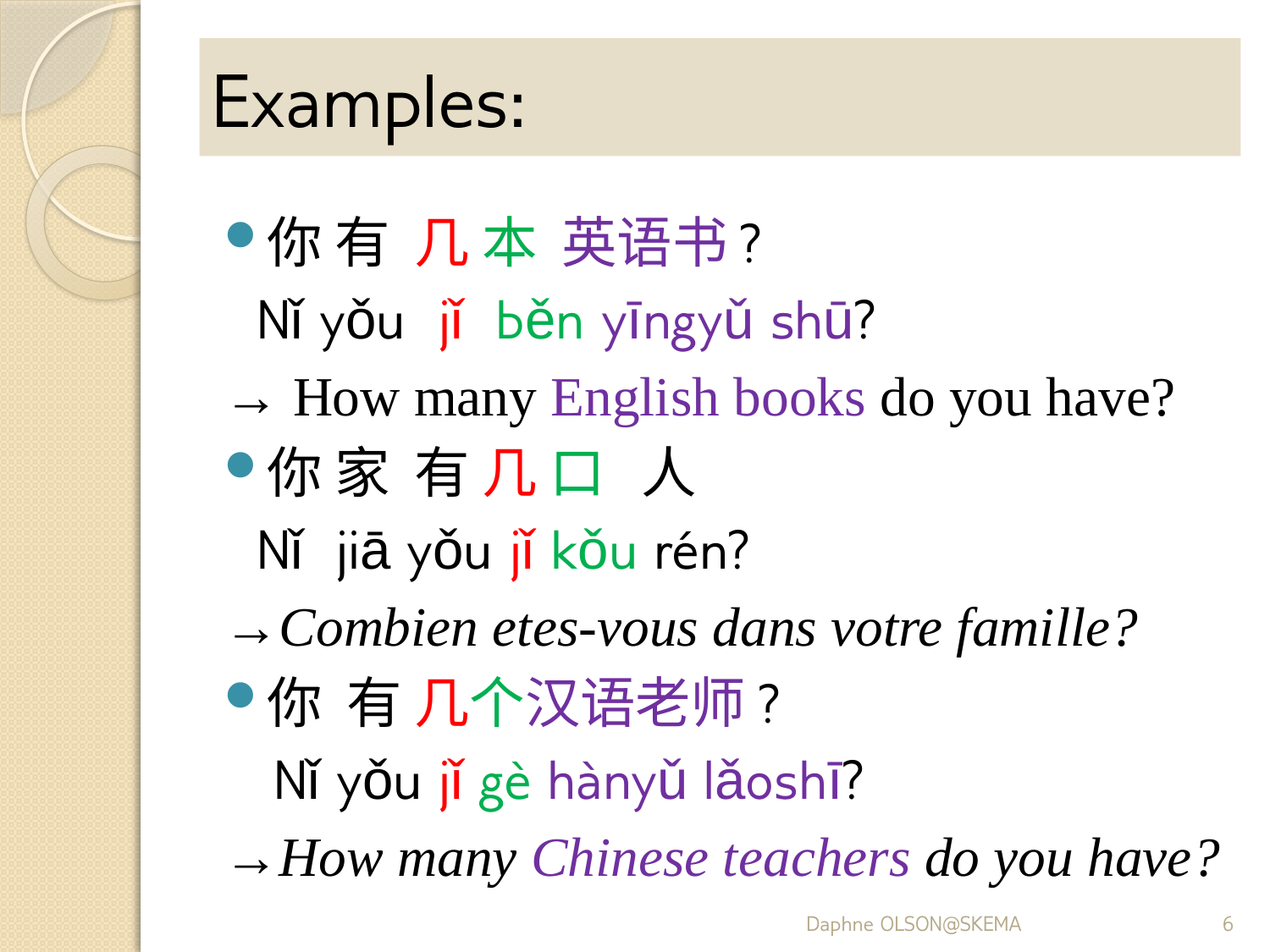

# Examples:
你 有  几 本  英语书?
  Nǐ yǒu  jǐ  běn yīngyǔ shū?
→ How many English books do you have?
你 家  有 几 口   人
  Nǐ  jiā yǒu jǐ kǒu rén?
→Combien etes-vous dans votre famille?
你  有 几个汉语老师?
   Nǐ yǒu jǐ gè hànyǔ lǎoshī?
→How many Chinese teachers do you have?

Daphne OLSON@SKEMA
6